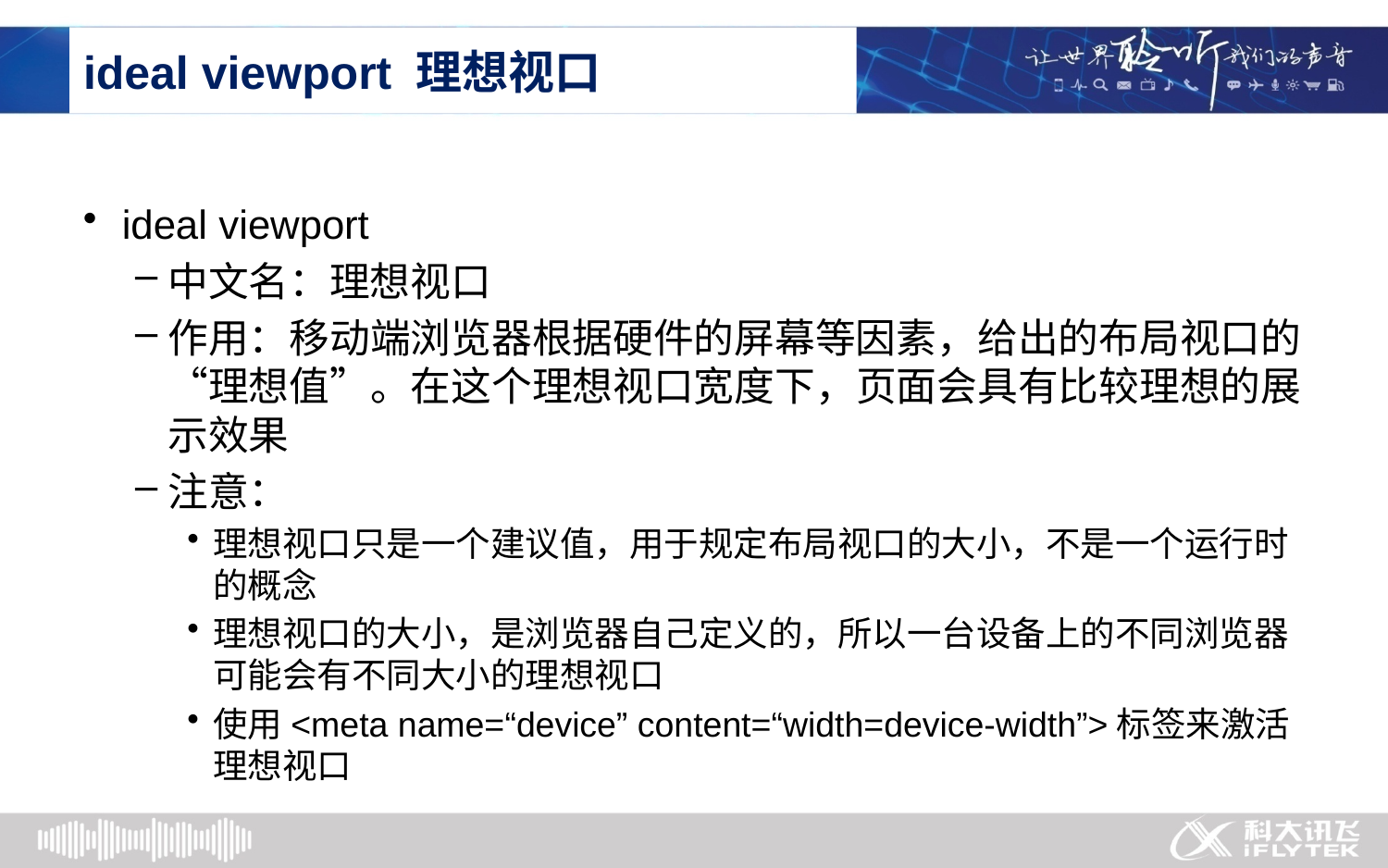

# ideal viewport 理想视口

ideal viewport
中文名：理想视口
作用：移动端浏览器根据硬件的屏幕等因素，给出的布局视口的“理想值”。在这个理想视口宽度下，页面会具有比较理想的展示效果
注意：
理想视口只是一个建议值，用于规定布局视口的大小，不是一个运行时的概念
理想视口的大小，是浏览器自己定义的，所以一台设备上的不同浏览器可能会有不同大小的理想视口
使用<meta name=“device” content=“width=device-width”>标签来激活理想视口